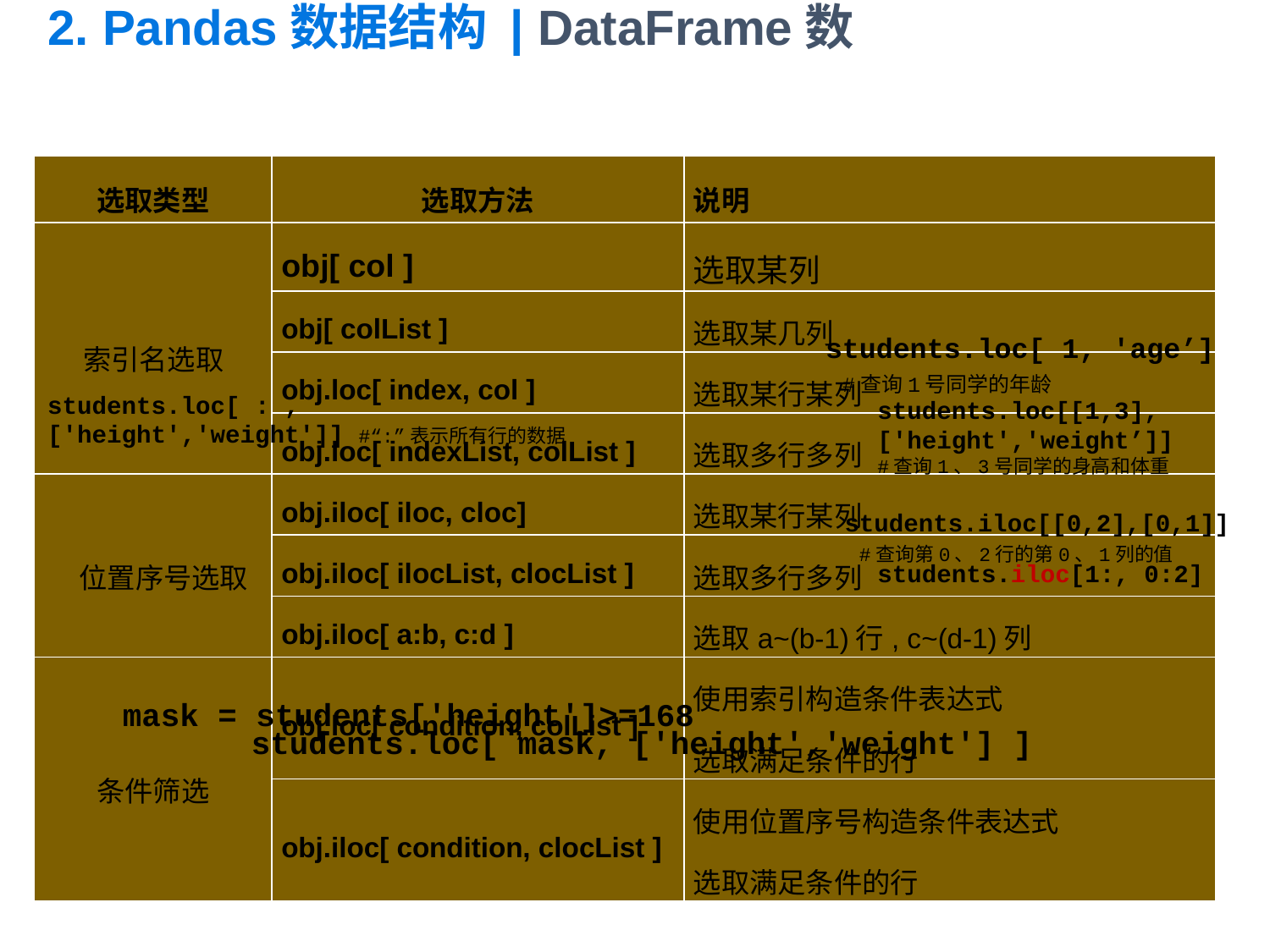

# 2. Pandas数据结构 | DataFrame数据选取方法
| 选取类型 | 选取方法 | 说明 |
| --- | --- | --- |
| 索引名选取 | obj[ col ] | 选取某列 |
|  | obj[ colList ] | 选取某几列 |
|  | obj.loc[ index, col ] | 选取某行某列 |
|  | obj.loc[ indexList, colList ] | 选取多行多列 |
| 位置序号选取 | obj.iloc[ iloc, cloc] | 选取某行某列 |
|  | obj.iloc[ ilocList, clocList ] | 选取多行多列 |
|  | obj.iloc[ a:b, c:d ] | 选取a~(b-1)行, c~(d-1)列 |
| 条件筛选 | obj.loc[ condition, colList ] | 使用索引构造条件表达式 选取满足条件的行 |
|  | obj.iloc[ condition, clocList ] | 使用位置序号构造条件表达式 选取满足条件的行 |
students.loc[ 1, 'age’]
 #查询1号同学的年龄
students.loc[ : , ['height','weight']] #“:”表示所有行的数据
students.loc[[1,3],
['height','weight’]]
#查询1、3号同学的身高和体重
students.iloc[[0,2],[0,1]]
 #查询第0、2行的第0、1列的值
students.iloc[1:, 0:2]
mask = students['height']>=168
students.loc[ mask, ['height','weight'] ]